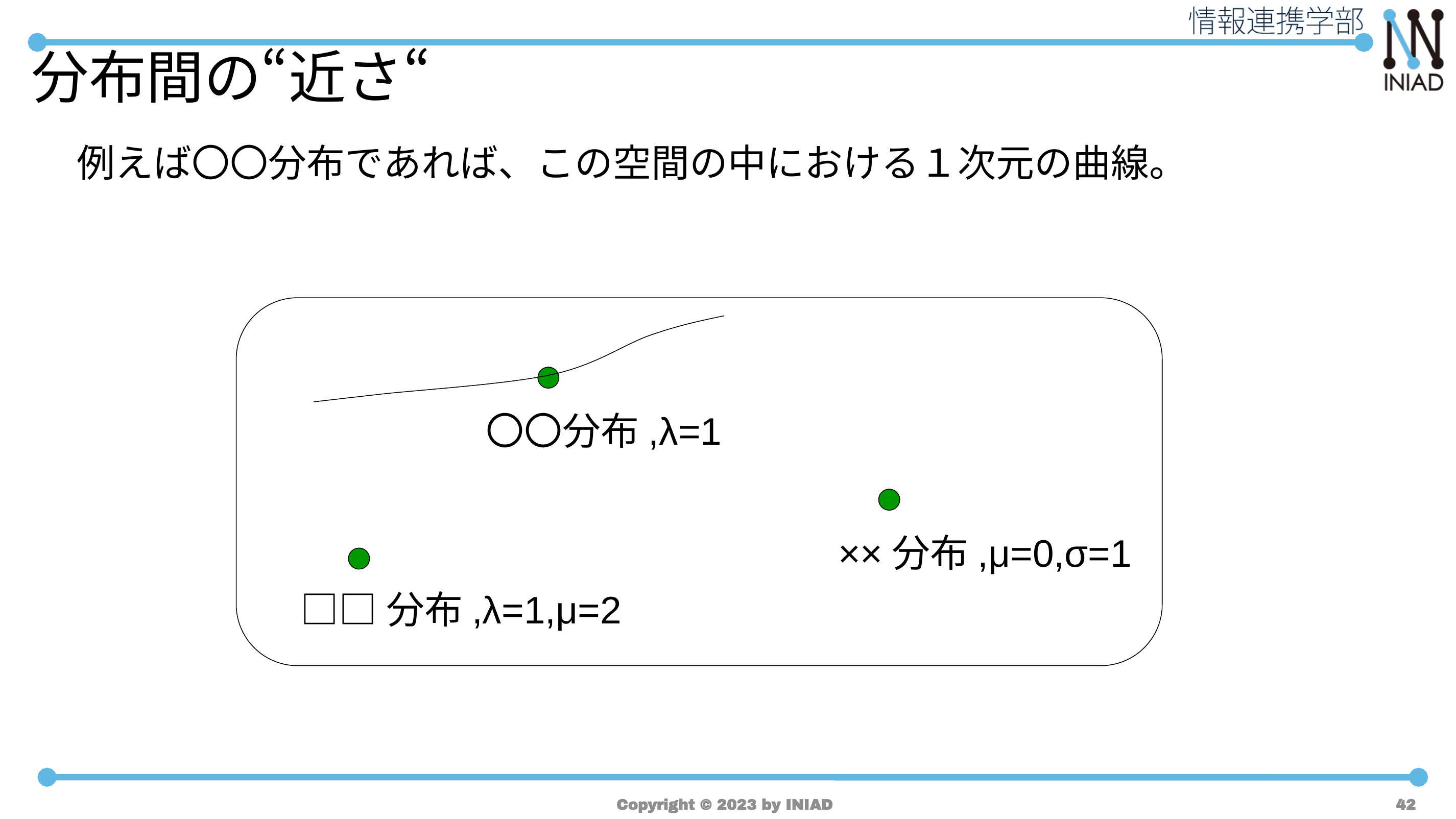

# 分布間の“近さ“
例えば〇〇分布であれば、この空間の中における１次元の曲線。

〇〇分布,λ=1

××分布,μ=0,σ=1

□□分布,λ=1,μ=2
Copyright © 2023 by INIAD
42